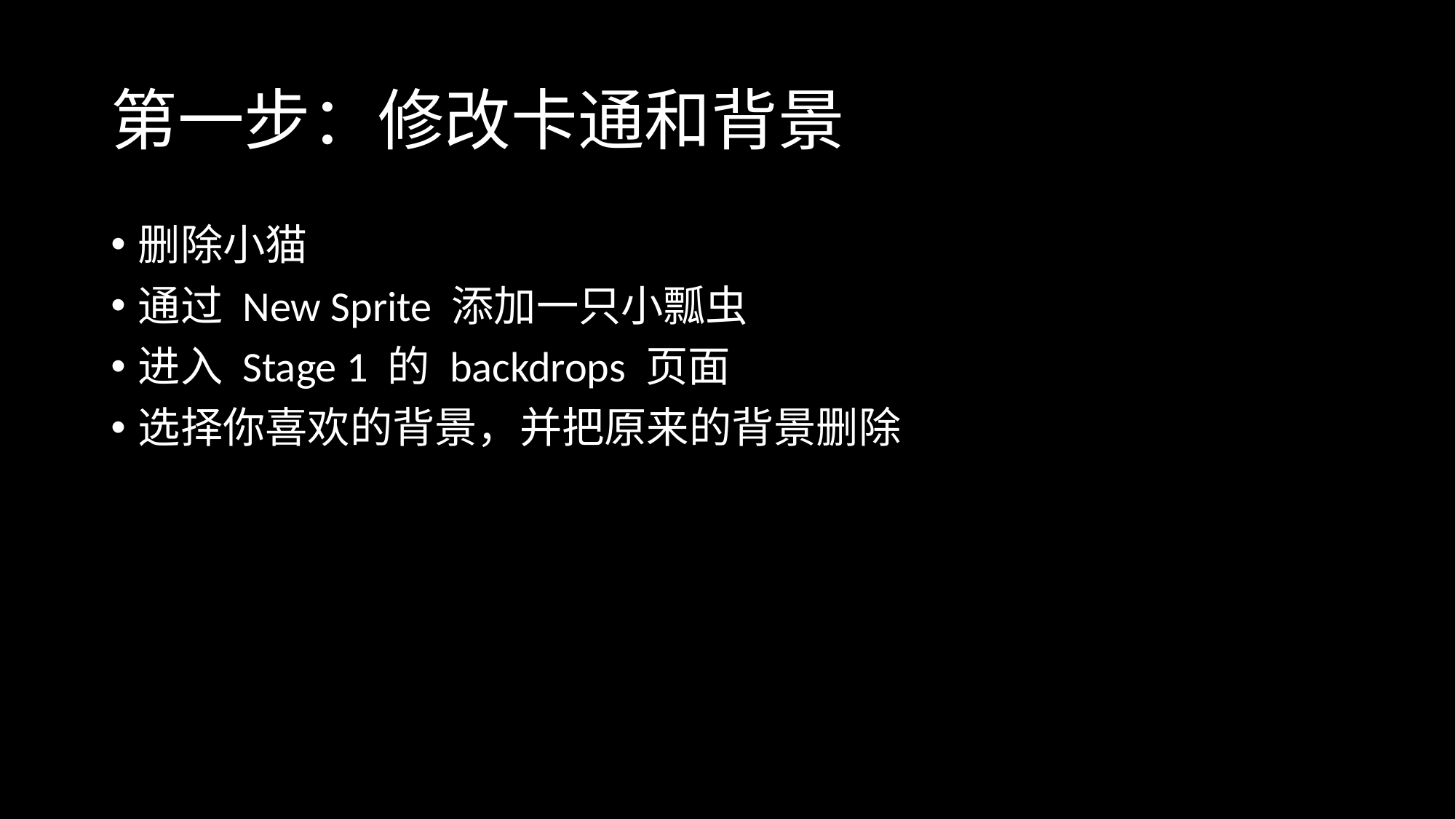

# 第一步：修改卡通和背景
删除小猫
通过 New Sprite 添加一只小瓢虫
进入 Stage 1 的 backdrops 页面
选择你喜欢的背景，并把原来的背景删除